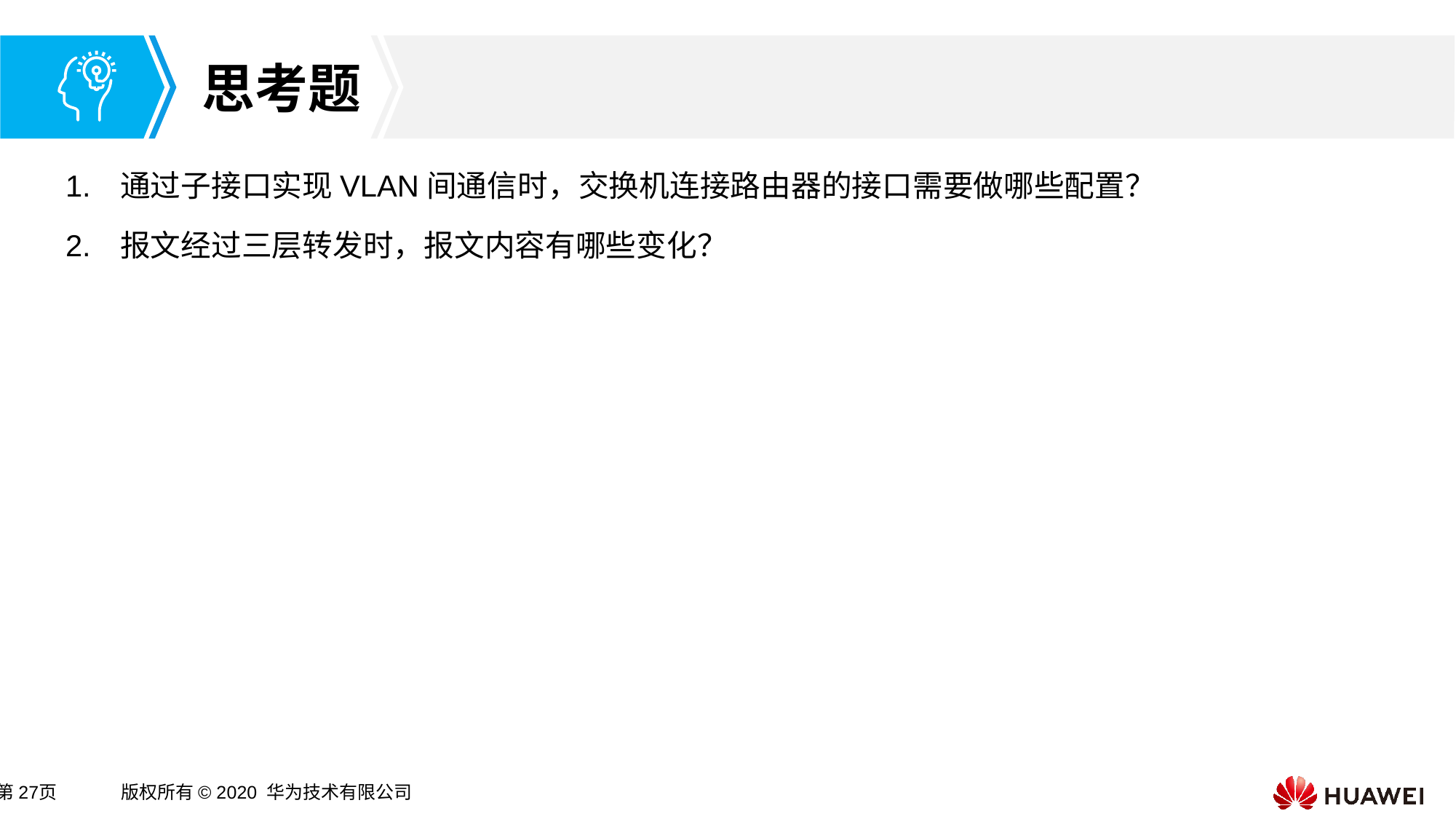

通过子接口实现VLAN间通信时，交换机连接路由器的接口需要做哪些配置？
报文经过三层转发时，报文内容有哪些变化？